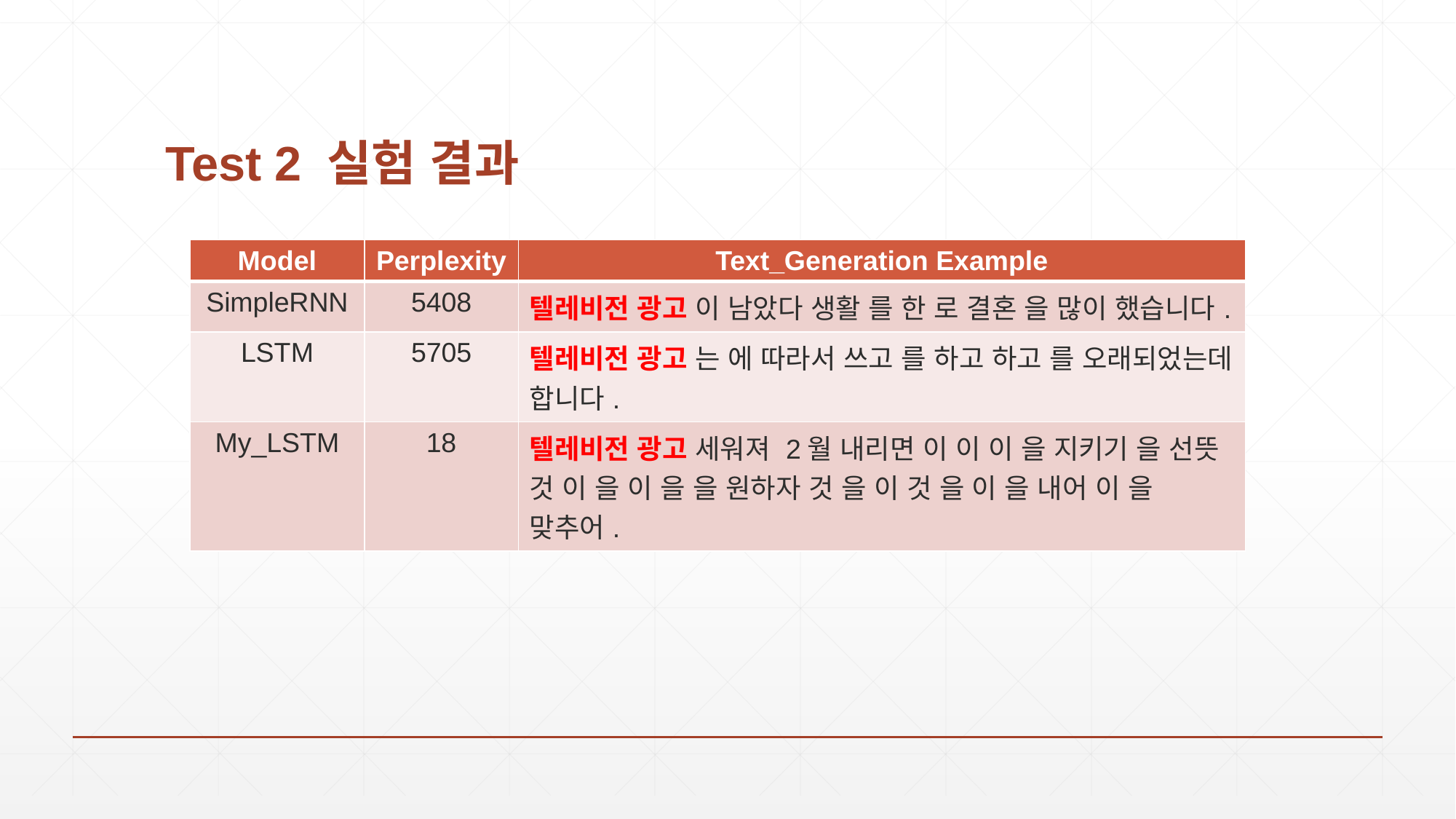

# Test 2 실험 결과
| Model | Perplexity | Text\_Generation Example |
| --- | --- | --- |
| SimpleRNN | 5408 | 텔레비전 광고 이 남았다 생활 를 한 로 결혼 을 많이 했습니다. |
| LSTM | 5705 | 텔레비전 광고 는 에 따라서 쓰고 를 하고 하고 를 오래되었는데 합니다. |
| My\_LSTM | 18 | 텔레비전 광고 세워져 2월 내리면 이 이 이 을 지키기 을 선뜻 것 이 을 이 을 을 원하자 것 을 이 것 을 이 을 내어 이 을 맞추어. |